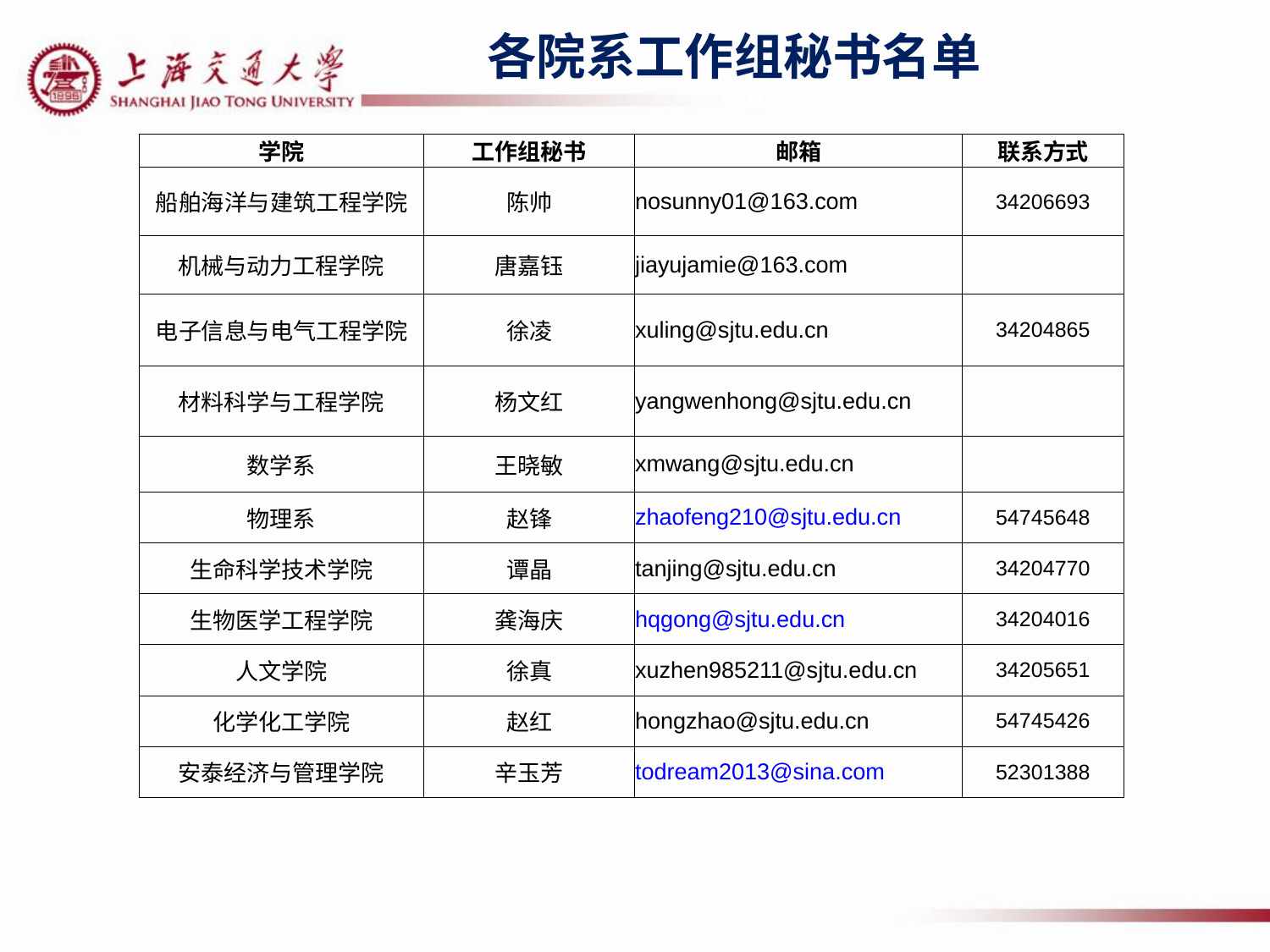

# 各院系工作组秘书名单
| 学院 | 工作组秘书 | 邮箱 | 联系方式 |
| --- | --- | --- | --- |
| 船舶海洋与建筑工程学院 | 陈帅 | nosunny01@163.com | 34206693 |
| 机械与动力工程学院 | 唐嘉钰 | jiayujamie@163.com |  |
| 电子信息与电气工程学院 | 徐凌 | xuling@sjtu.edu.cn | 34204865 |
| 材料科学与工程学院 | 杨文红 | yangwenhong@sjtu.edu.cn |  |
| 数学系 | 王晓敏 | xmwang@sjtu.edu.cn |  |
| 物理系 | 赵锋 | zhaofeng210@sjtu.edu.cn | 54745648 |
| 生命科学技术学院 | 谭晶 | tanjing@sjtu.edu.cn | 34204770 |
| 生物医学工程学院 | 龚海庆 | hqgong@sjtu.edu.cn | 34204016 |
| 人文学院 | 徐真 | xuzhen985211@sjtu.edu.cn | 34205651 |
| 化学化工学院 | 赵红 | hongzhao@sjtu.edu.cn | 54745426 |
| 安泰经济与管理学院 | 辛玉芳 | todream2013@sina.com | 52301388 |